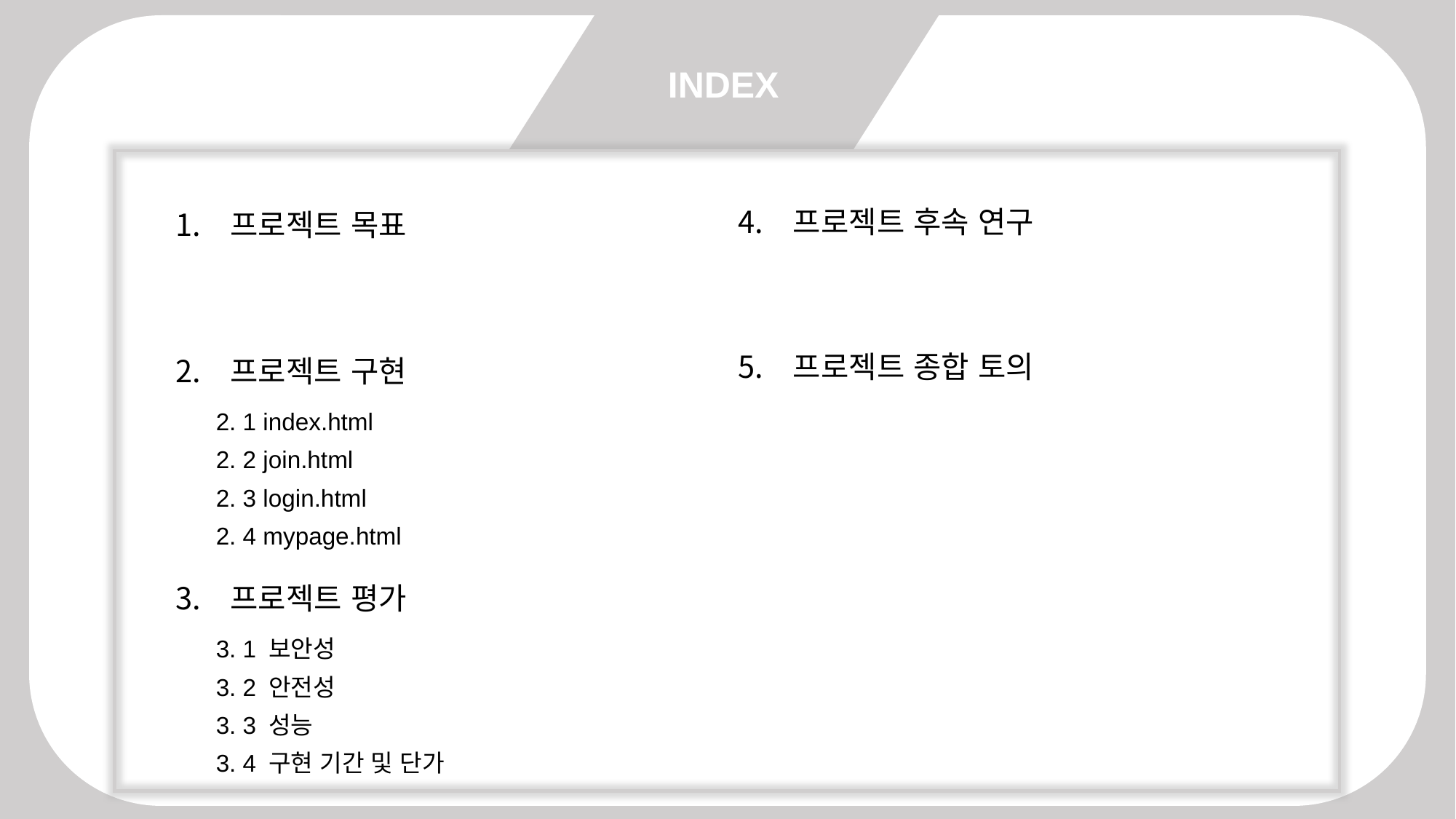

INDEX

프로젝트 후속 연구

프로젝트 종합 토의
프로젝트 목표

프로젝트 구현

      2. 1 index.html

      2. 2 join.html

      2. 3 login.html

      2. 4 mypage.html

프로젝트 평가

      3. 1 보안성

      3. 2 안전성

      3. 3 성능

      3. 4 구현 기간 및 단가